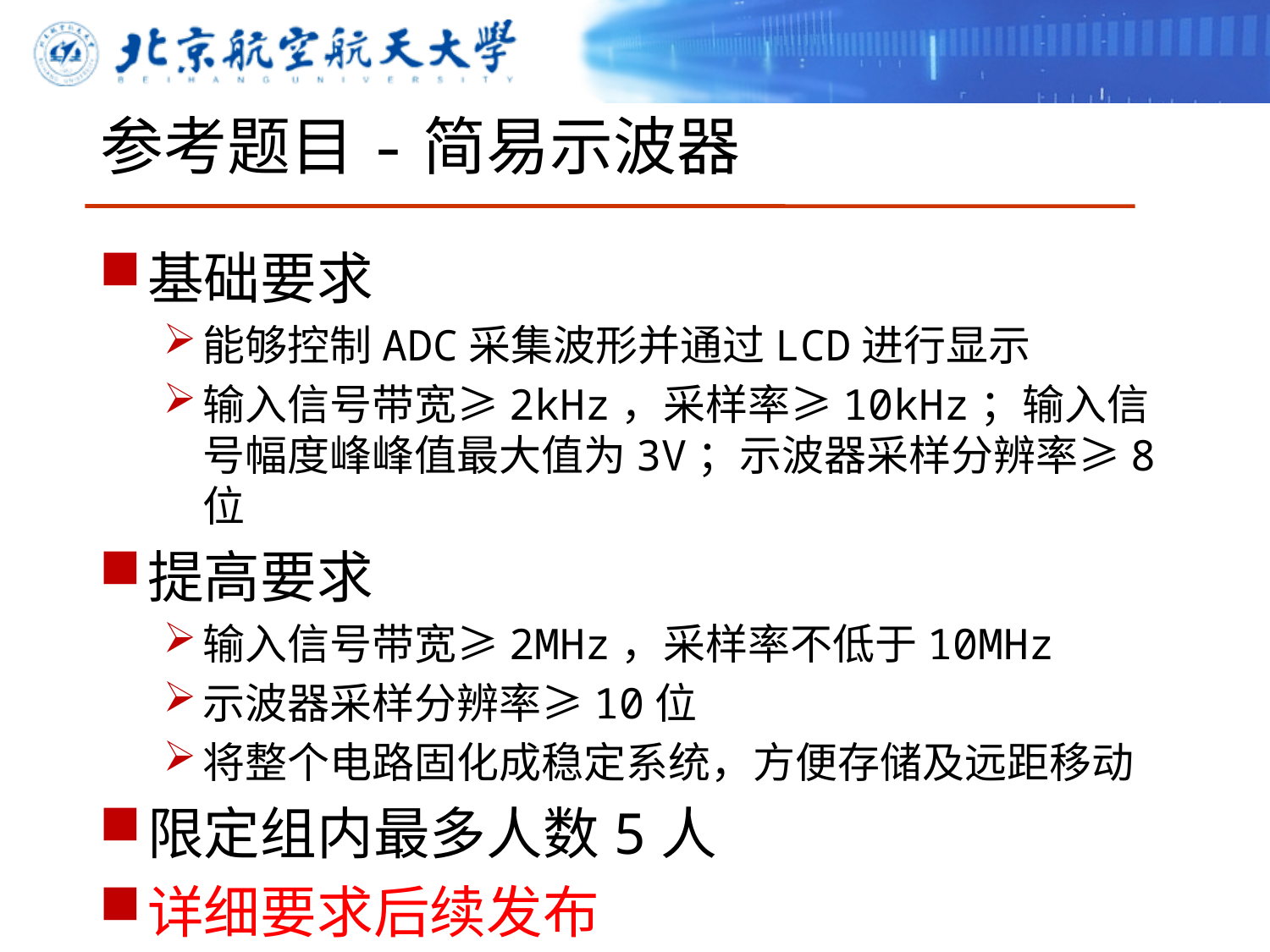

# 参考题目-简易示波器
基础要求
能够控制ADC采集波形并通过LCD进行显示
输入信号带宽≥2kHz，采样率≥10kHz；输入信号幅度峰峰值最大值为3V；示波器采样分辨率≥8位
提高要求
输入信号带宽≥2MHz，采样率不低于10MHz
示波器采样分辨率≥10位
将整个电路固化成稳定系统，方便存储及远距移动
限定组内最多人数5人
详细要求后续发布